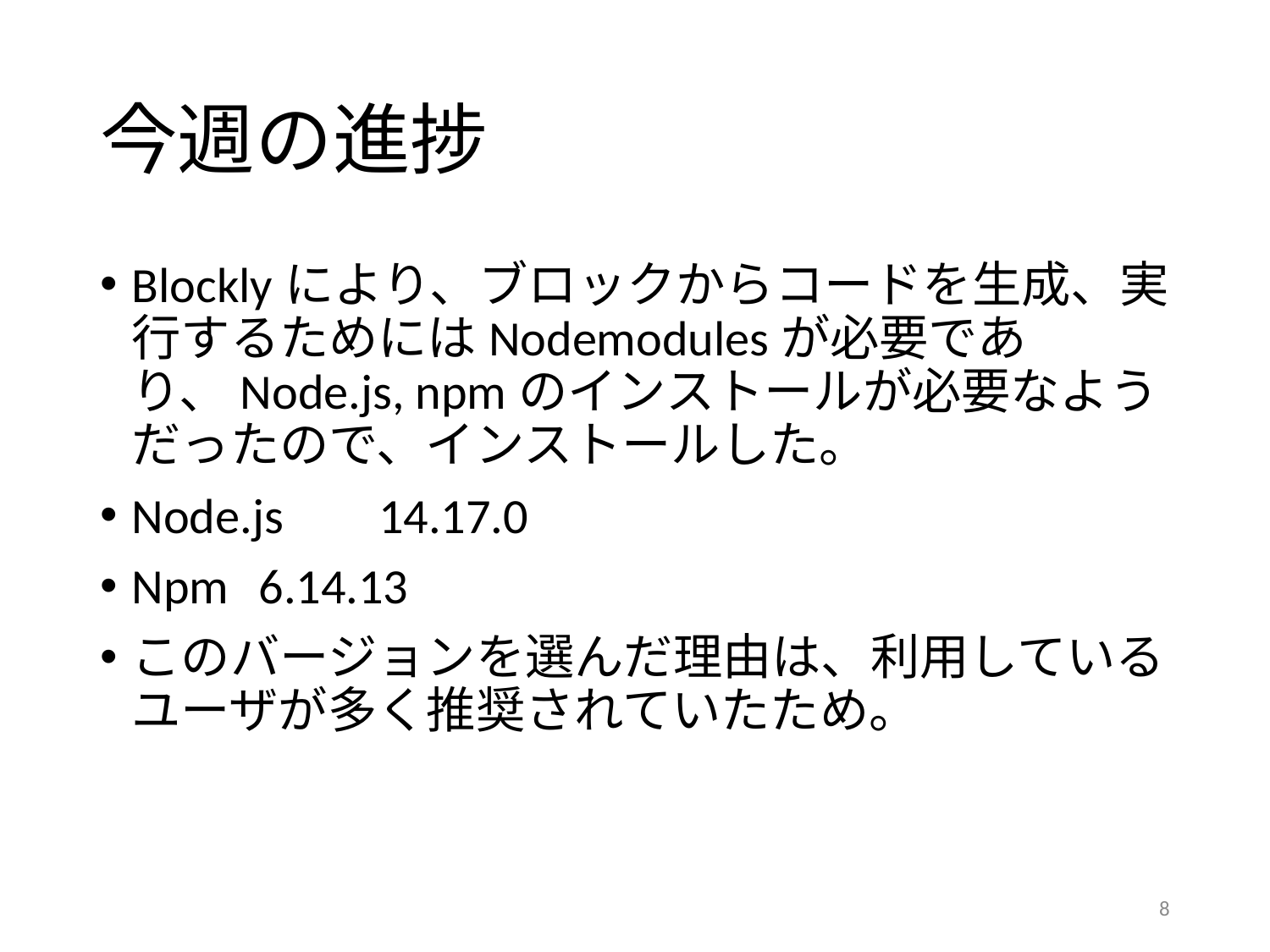

# 今週の進捗
Blocklyにより、ブロックからコードを生成、実行するためにはNodemodulesが必要であり、Node.js, npmのインストールが必要なようだったので、インストールした。
Node.js　  14.17.0
Npm	6.14.13
このバージョンを選んだ理由は、利用しているユーザが多く推奨されていたため。
8